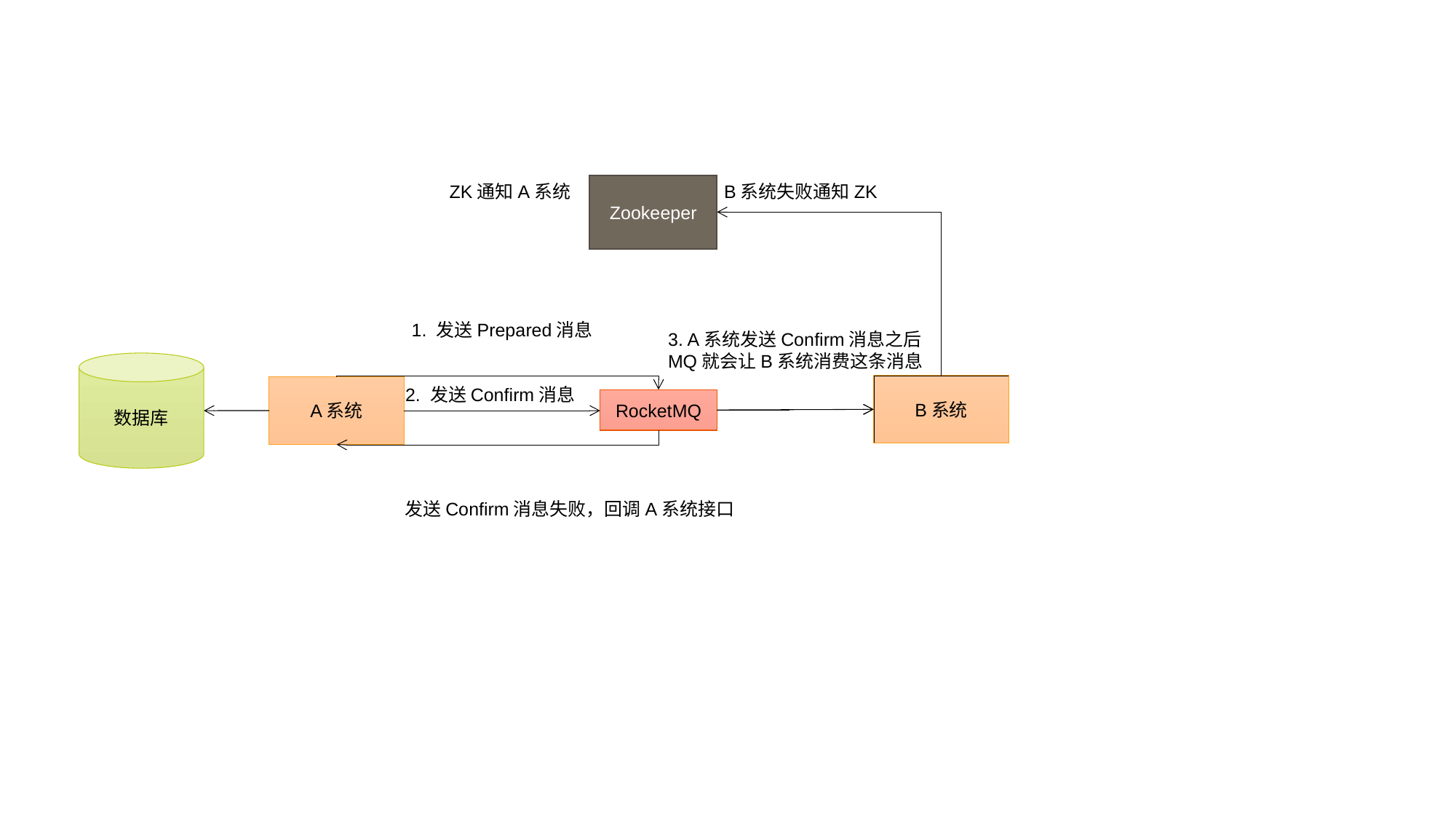

ZK通知A系统
B系统失败通知ZK
Zookeeper
1. 发送Prepared消息
3. A系统发送Confirm消息之后
MQ就会让B系统消费这条消息
数据库
B系统
A系统
2. 发送Confirm消息
RocketMQ
发送Confirm消息失败，回调A系统接口